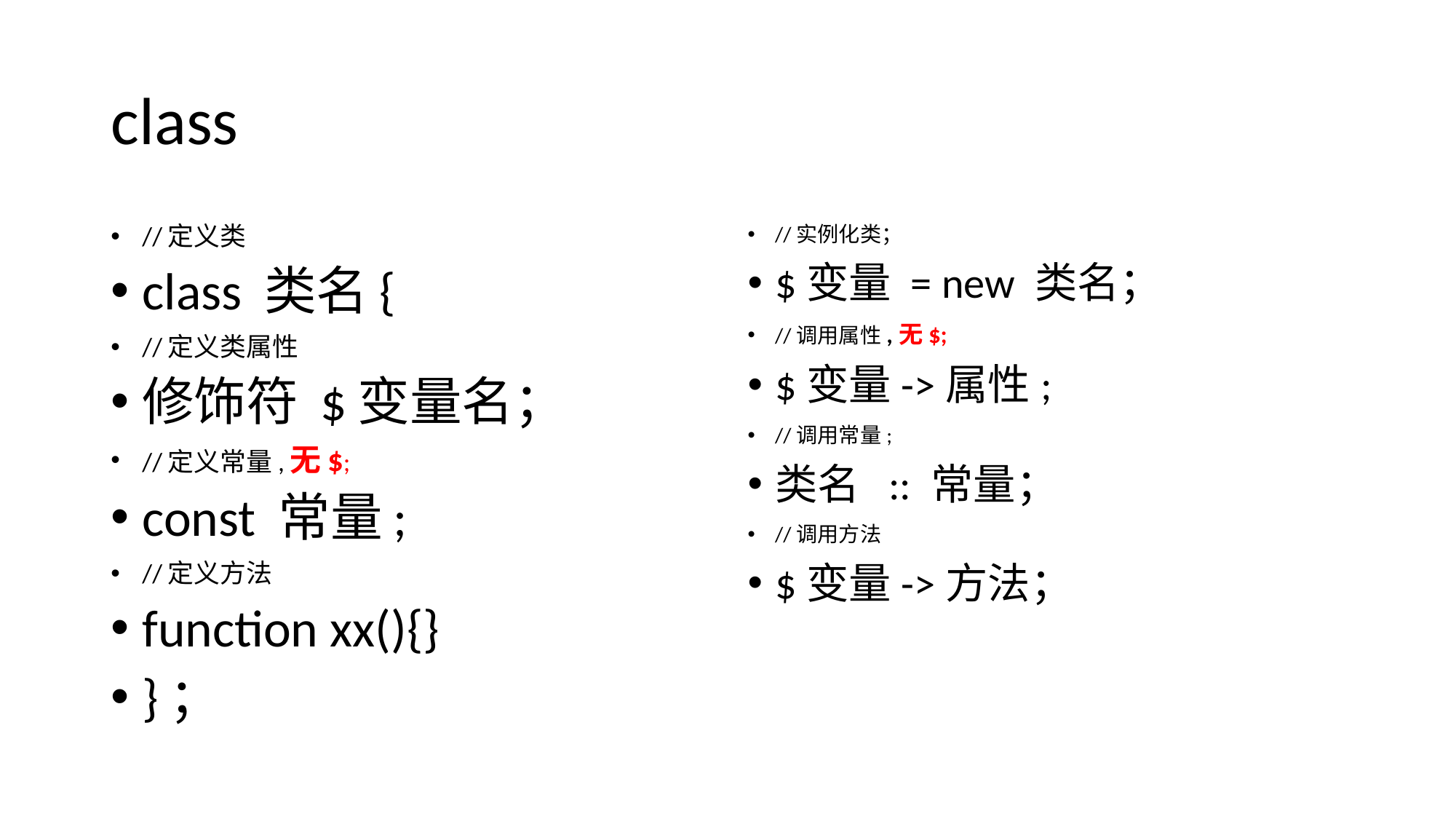

# class
//定义类
class 类名{
//定义类属性
修饰符 $变量名；
//定义常量,无$;
const 常量;
//定义方法
function xx(){}
}；

//实例化类；
$变量 = new 类名；
//调用属性,无$;
$变量->属性;
//调用常量;
类名  :: 常量；
//调用方法
$变量->方法；